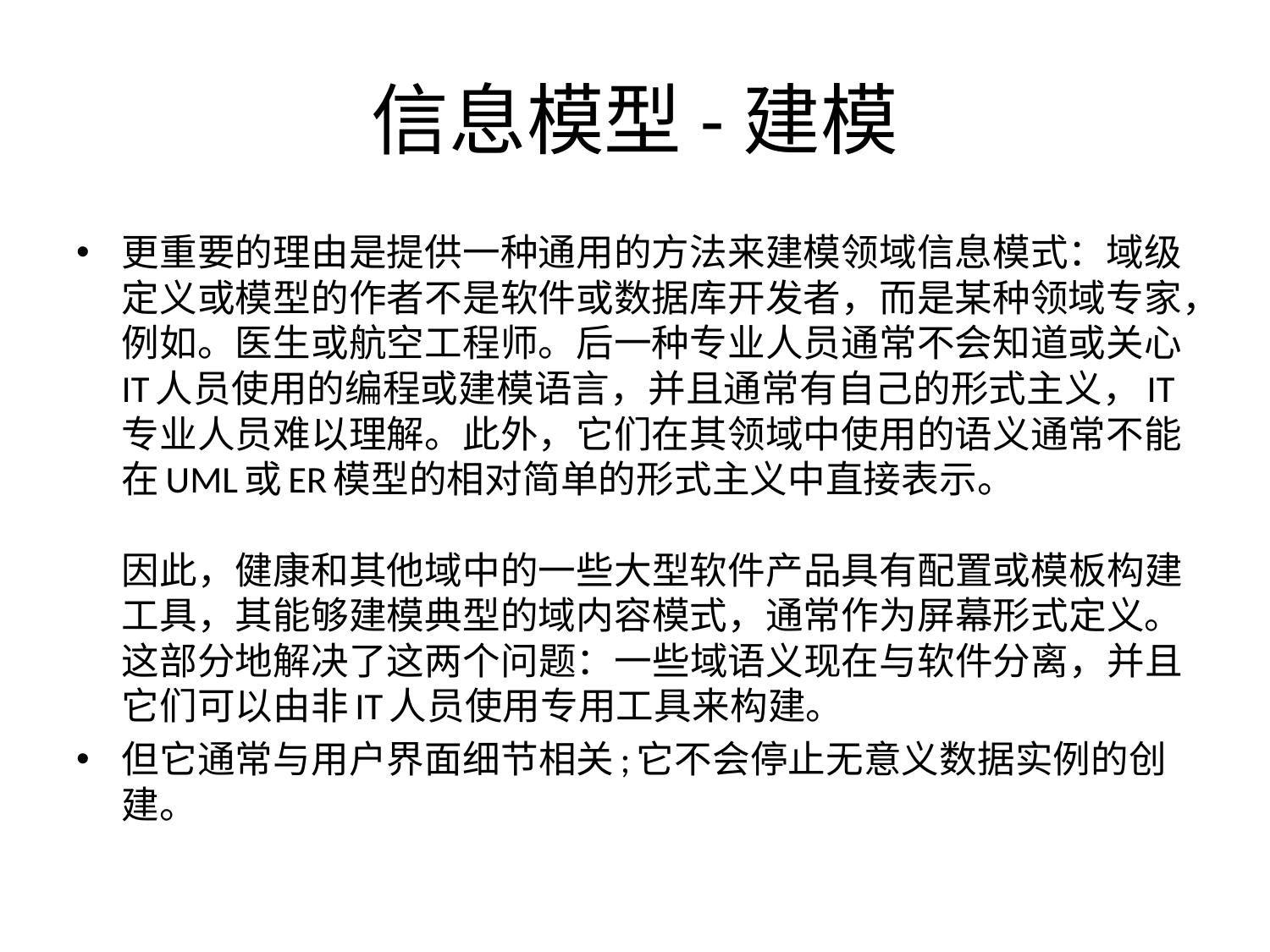

# 信息模型-建模
更重要的理由是提供一种通用的方法来建模领域信息模式：域级定义或模型的作者不是软件或数据库开发者，而是某种领域专家，例如。医生或航空工程师。后一种专业人员通常不会知道或关心IT人员使用的编程或建模语言，并且通常有自己的形式主义，IT专业人员难以理解。此外，它们在其领域中使用的语义通常不能在UML或ER模型的相对简单的形式主义中直接表示。
因此，健康和其他域中的一些大型软件产品具有配置或模板构建工具，其能够建模典型的域内容模式，通常作为屏幕形式定义。这部分地解决了这两个问题：一些域语义现在与软件分离，并且它们可以由非IT人员使用专用工具来构建。
但它通常与用户界面细节相关;它不会停止无意义数据实例的创建。